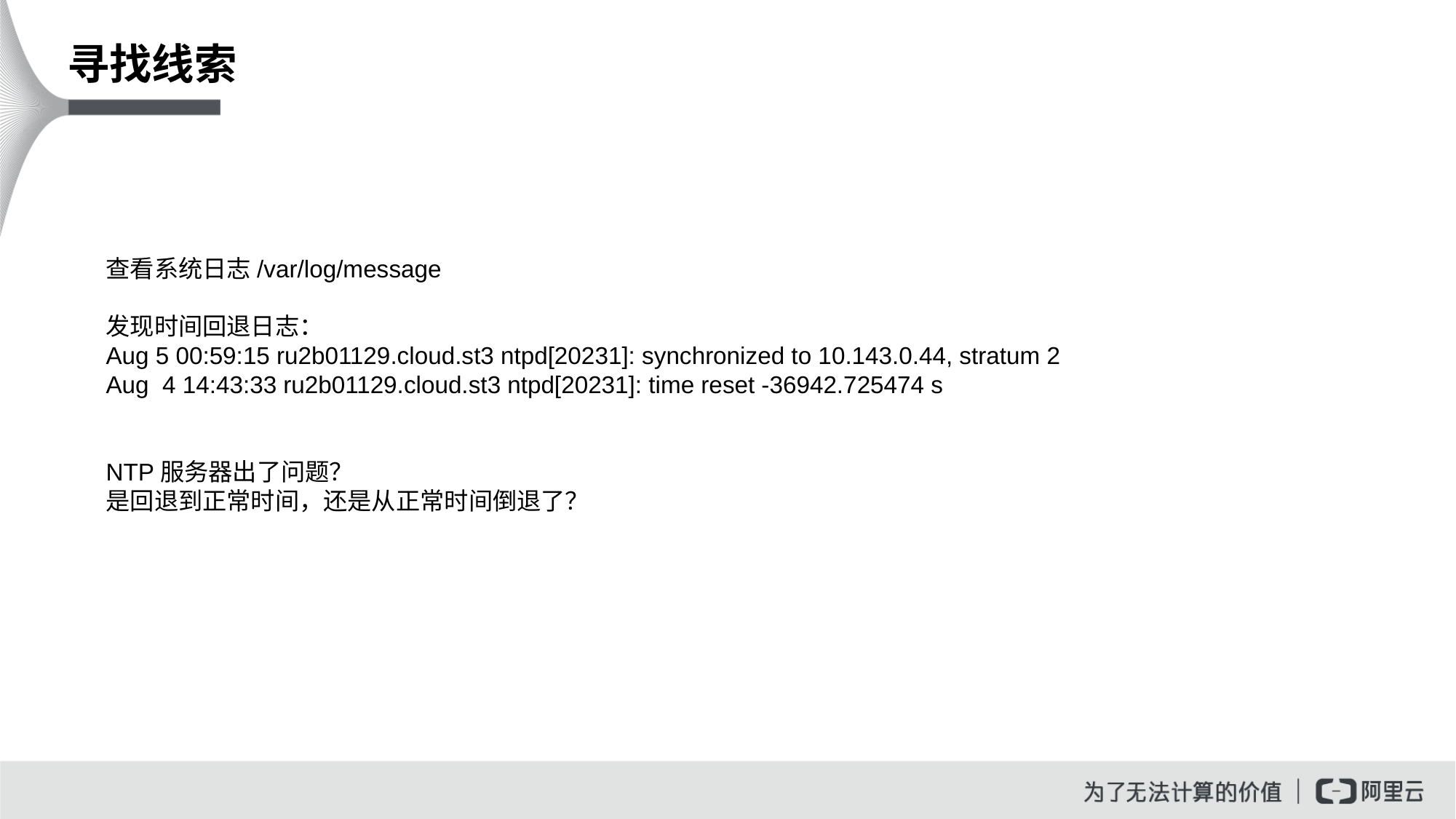

寻找线索

查看系统日志/var/log/message

发现时间回退日志：
Aug 5 00:59:15 ru2b01129.cloud.st3 ntpd[20231]: synchronized to 10.143.0.44, stratum 2
Aug  4 14:43:33 ru2b01129.cloud.st3 ntpd[20231]: time reset -36942.725474 s

NTP服务器出了问题？
是回退到正常时间，还是从正常时间倒退了？